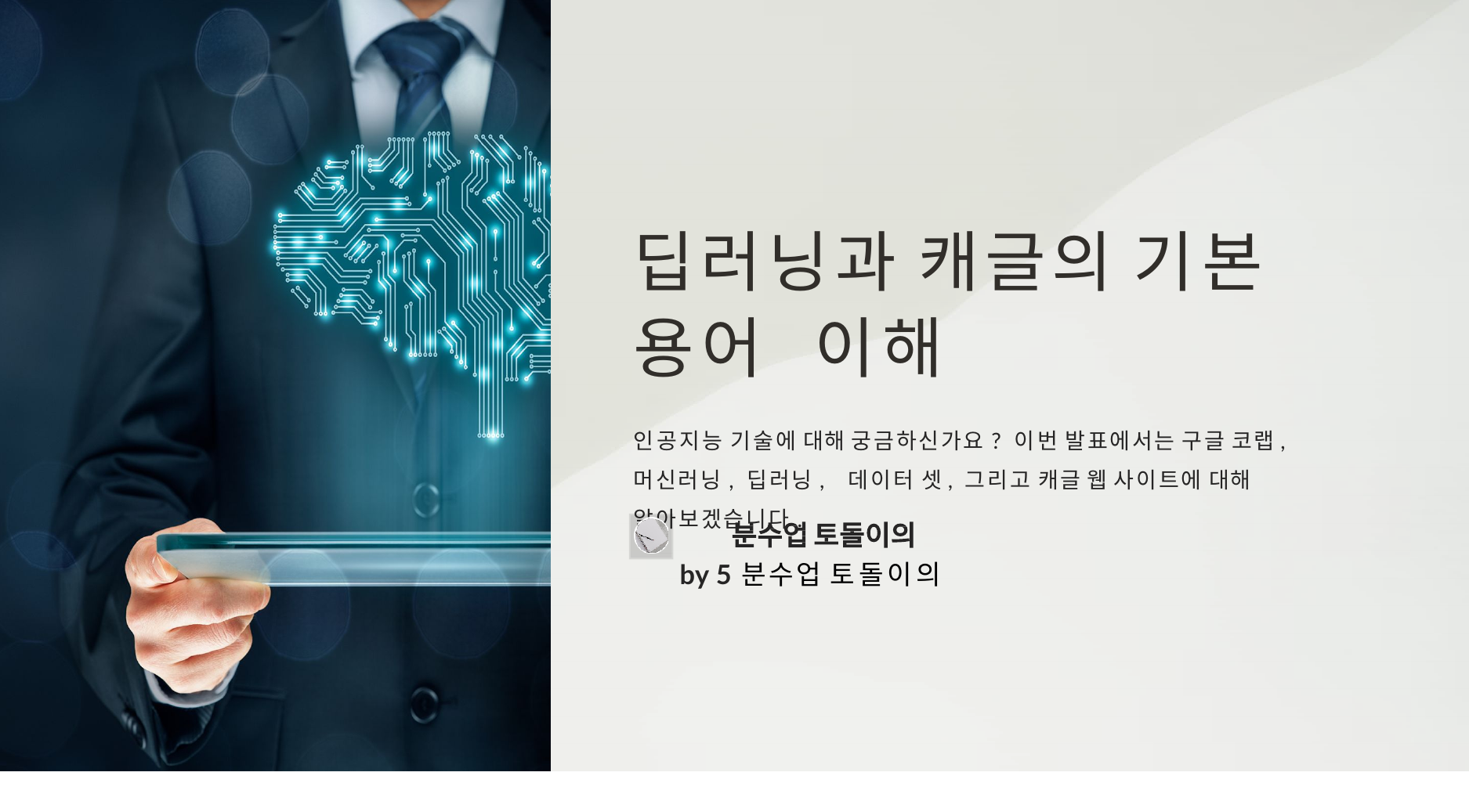

# 딥러닝과 캐글의 기본 용어  이해
인공지능 기술에 대해 궁금하신가요? 이번 발표에서는 구글 코랩, 머신러닝, 딥러닝,  데이터 셋, 그리고 캐글 웹 사이트에 대해 알아보겠습니다.

by 5분수업 토돌이의